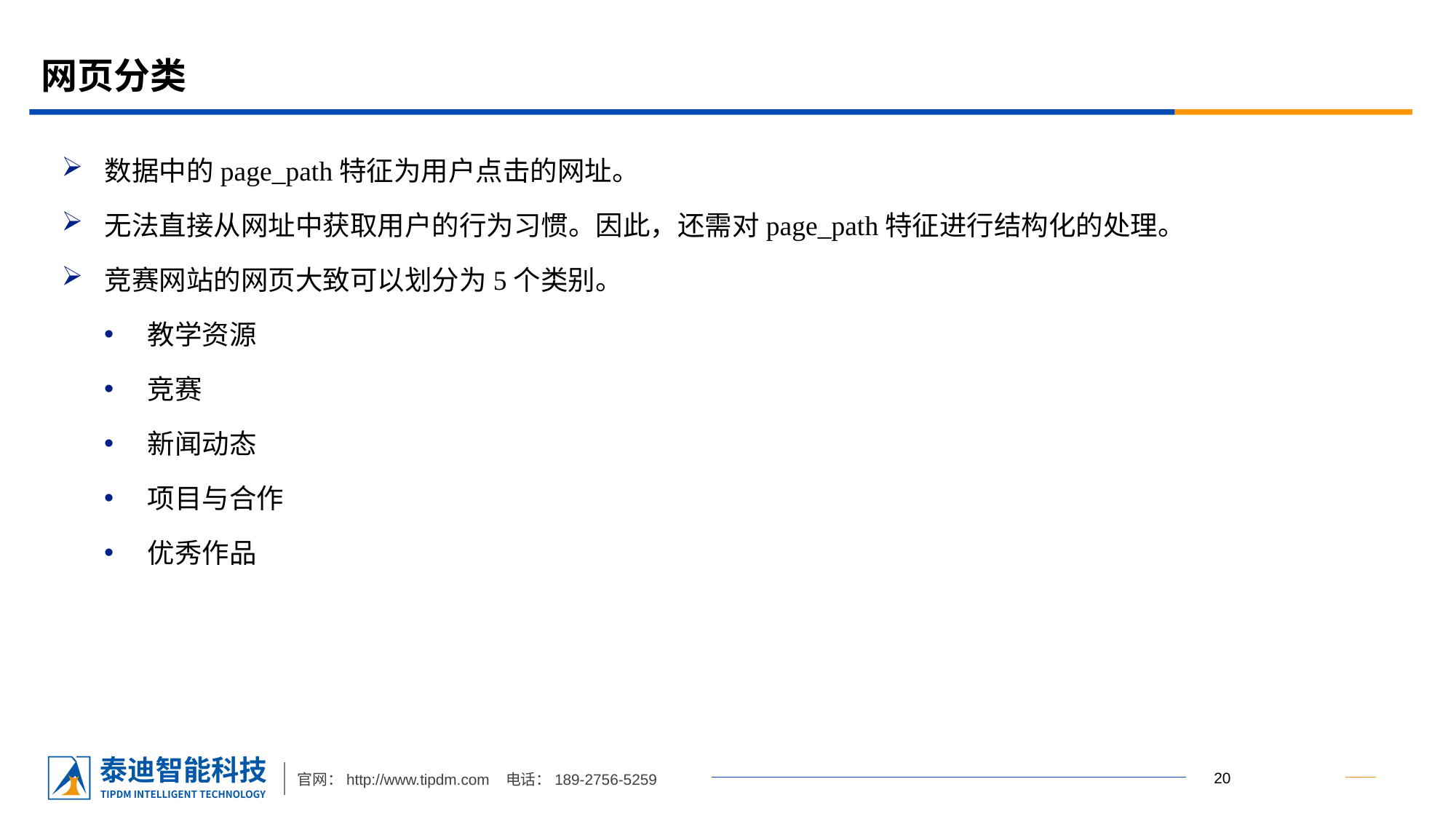

# 网页分类
数据中的page_path特征为用户点击的网址。
无法直接从网址中获取用户的行为习惯。因此，还需对page_path特征进行结构化的处理。
竞赛网站的网页大致可以划分为5个类别。
教学资源
竞赛
新闻动态
项目与合作
优秀作品